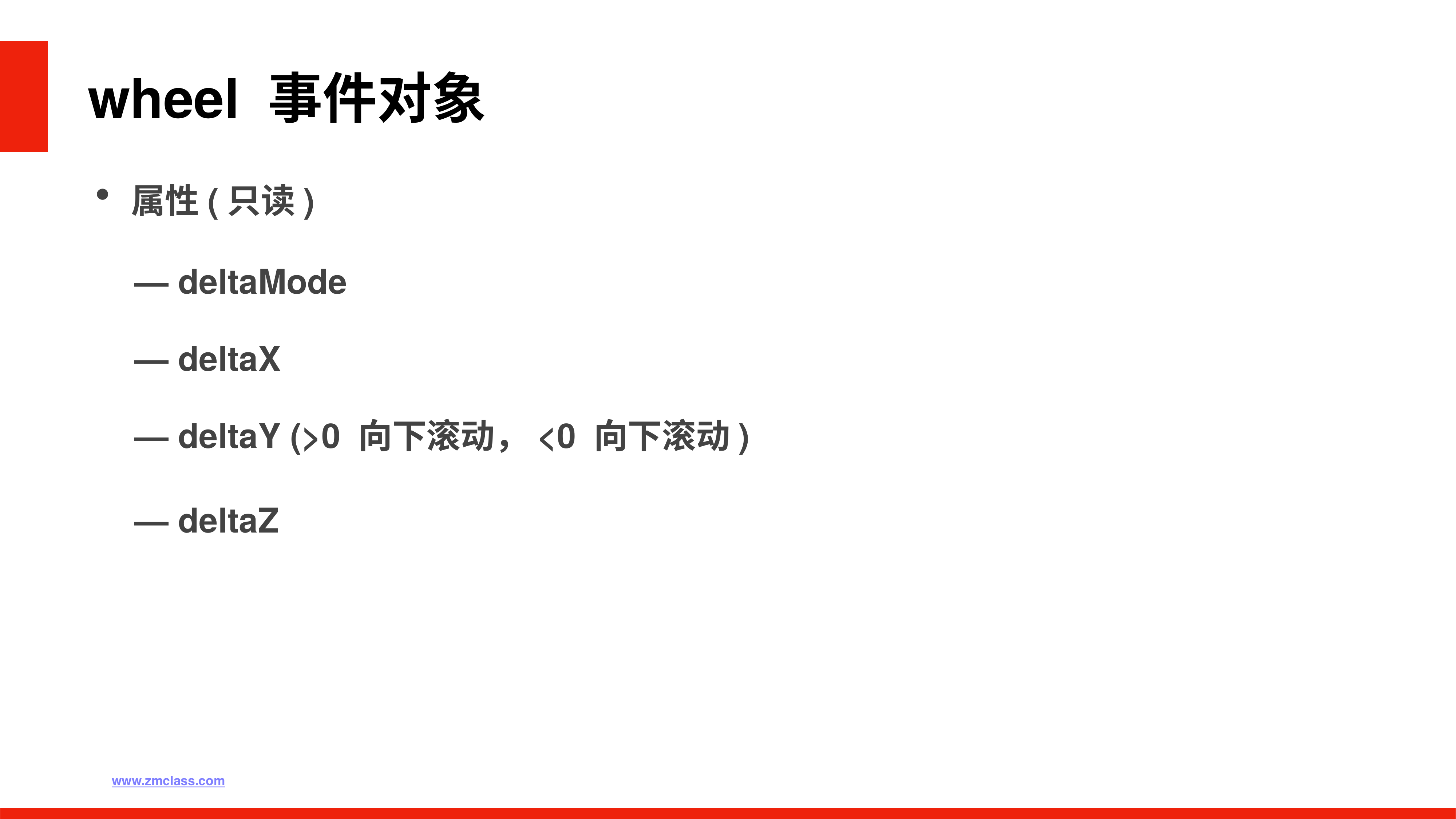

wheel 事件对象
属性(只读)
— deltaMode
— deltaX
— deltaY (>0 向下滚动，<0 向下滚动)
— deltaZ
追梦课堂   临汾首家专业的web前端培训机构                                                          www.zmclass.com
5